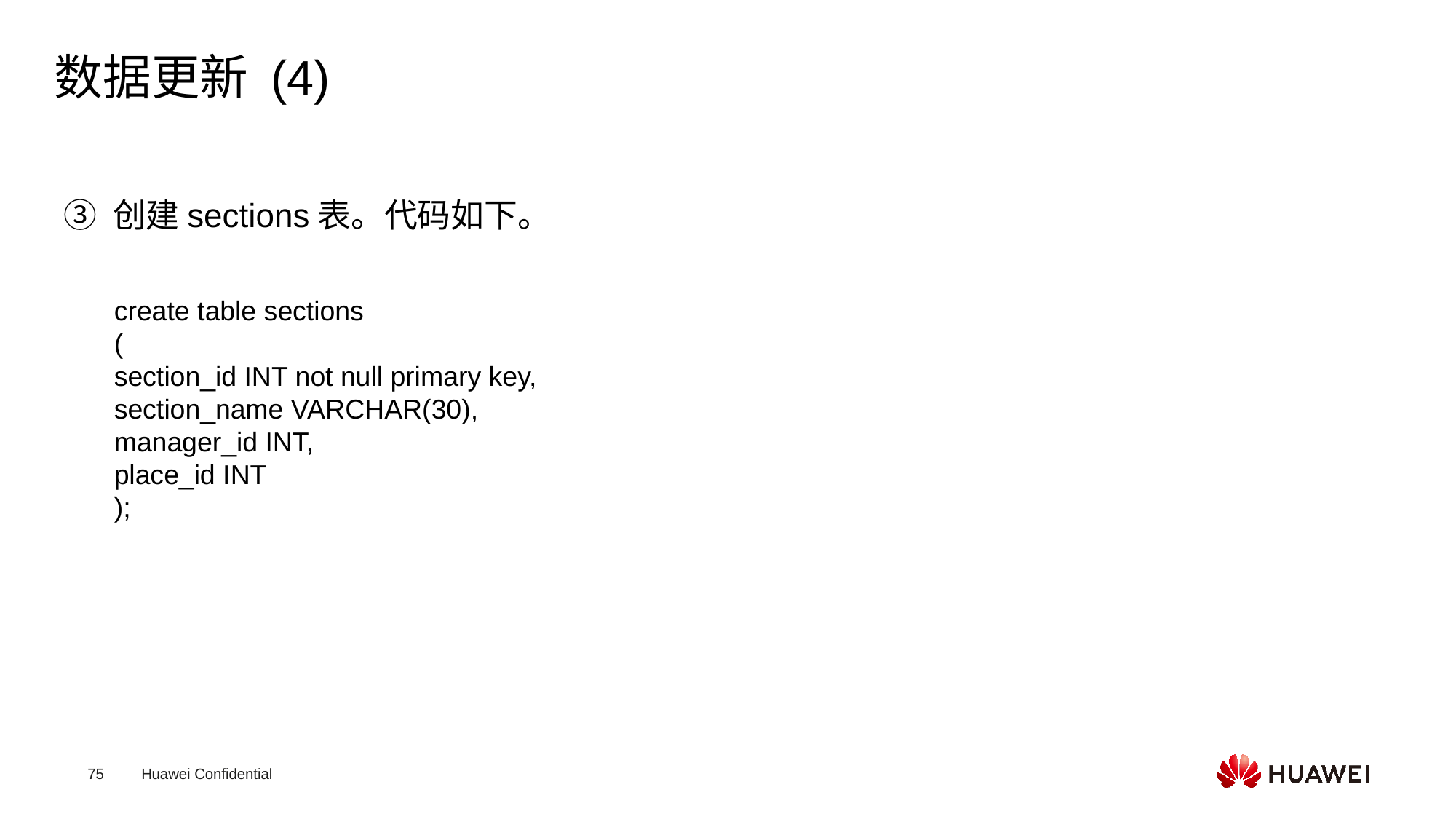

# 数据更新 (4)
③ 创建sections表。代码如下。
create table sections(section_id INT not null primary key,section_name VARCHAR(30),manager_id INT,place_id INT);